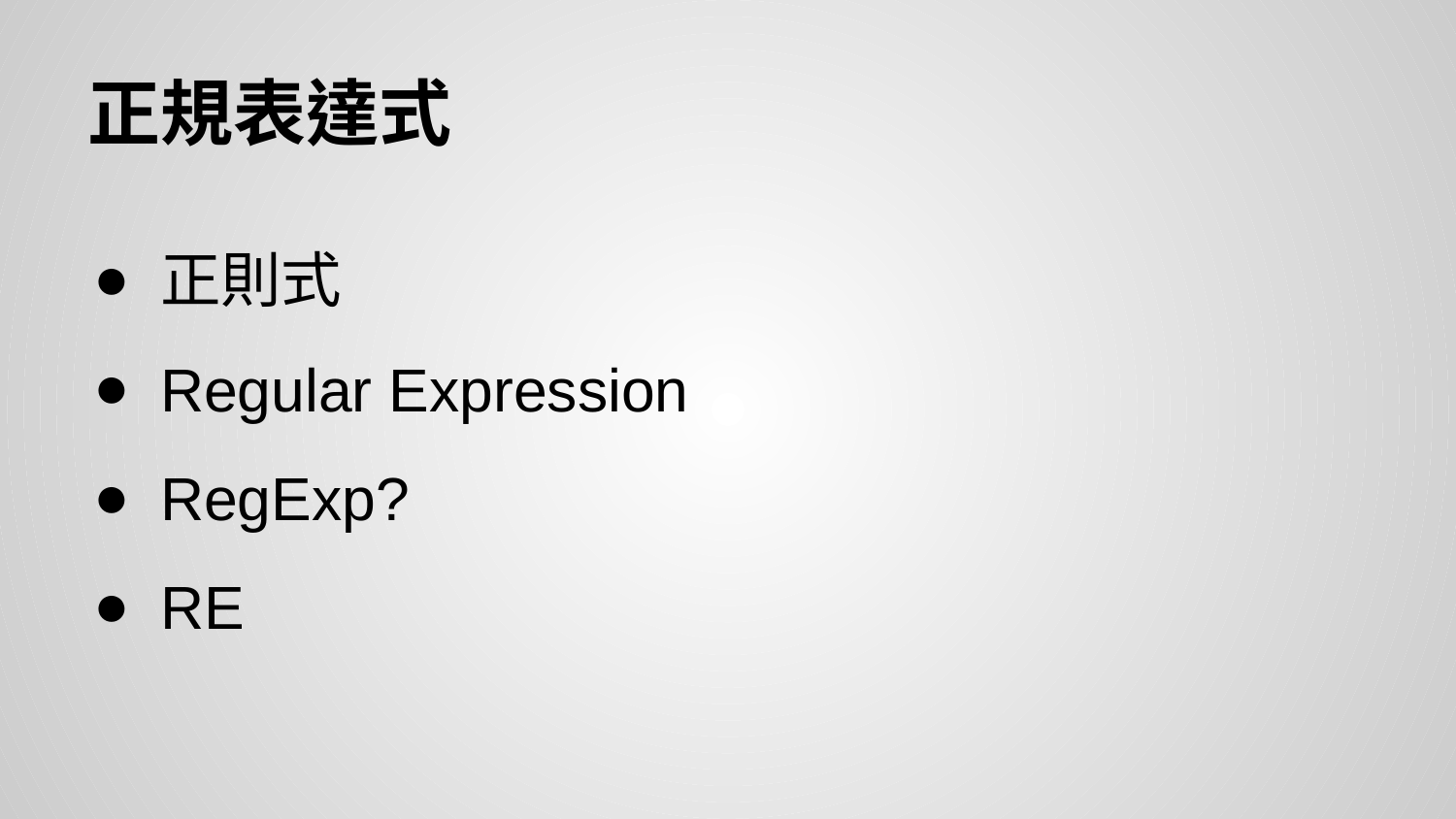

# 正規表達式
正則式
Regular Expression
RegExp?
RE